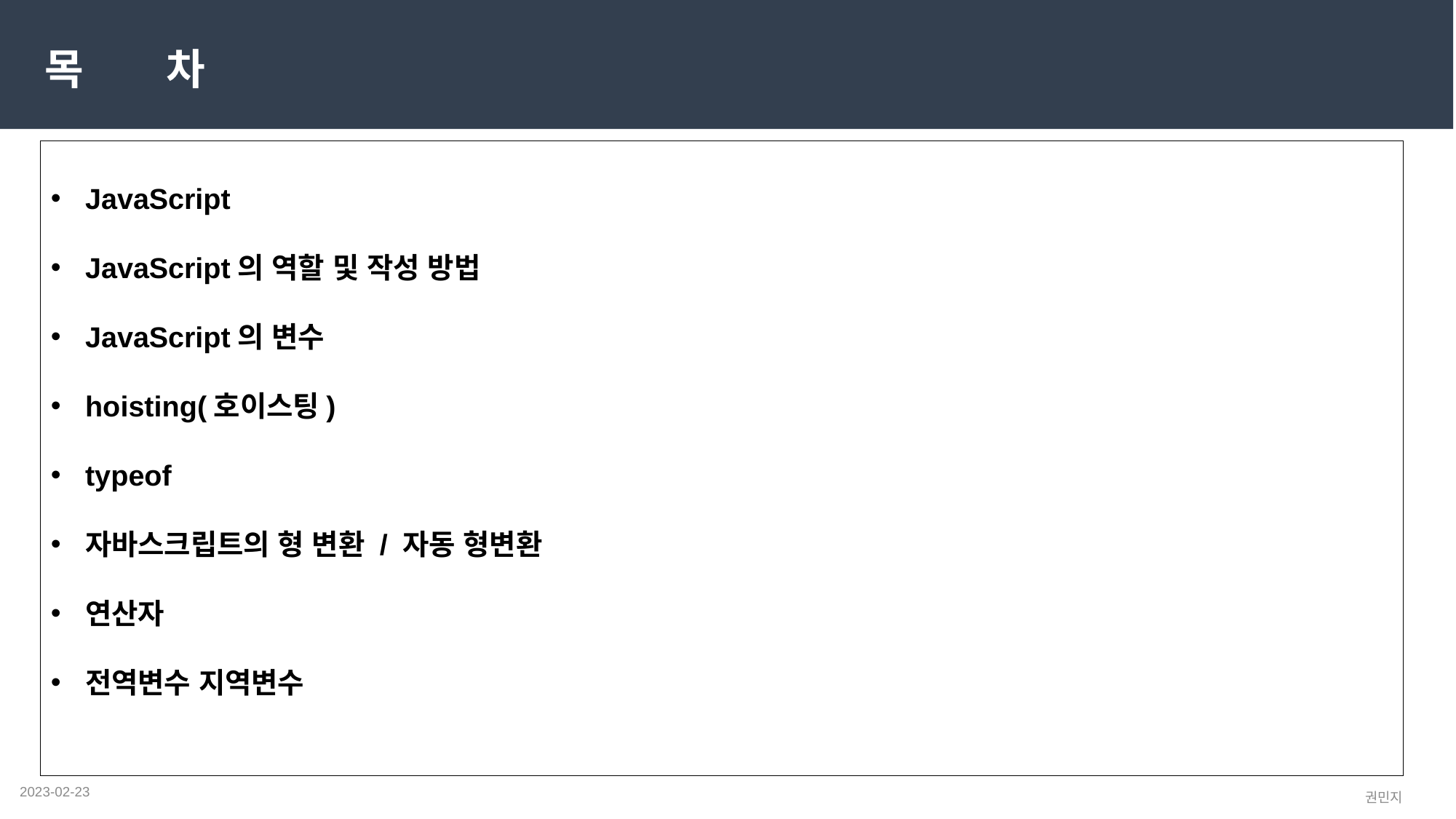

목       차
JavaScript
JavaScript의 역할 및 작성 방법
JavaScript의 변수
hoisting(호이스팅)
typeof
자바스크립트의 형 변환 / 자동 형변환
연산자
전역변수 지역변수
2023-02-23
권민지